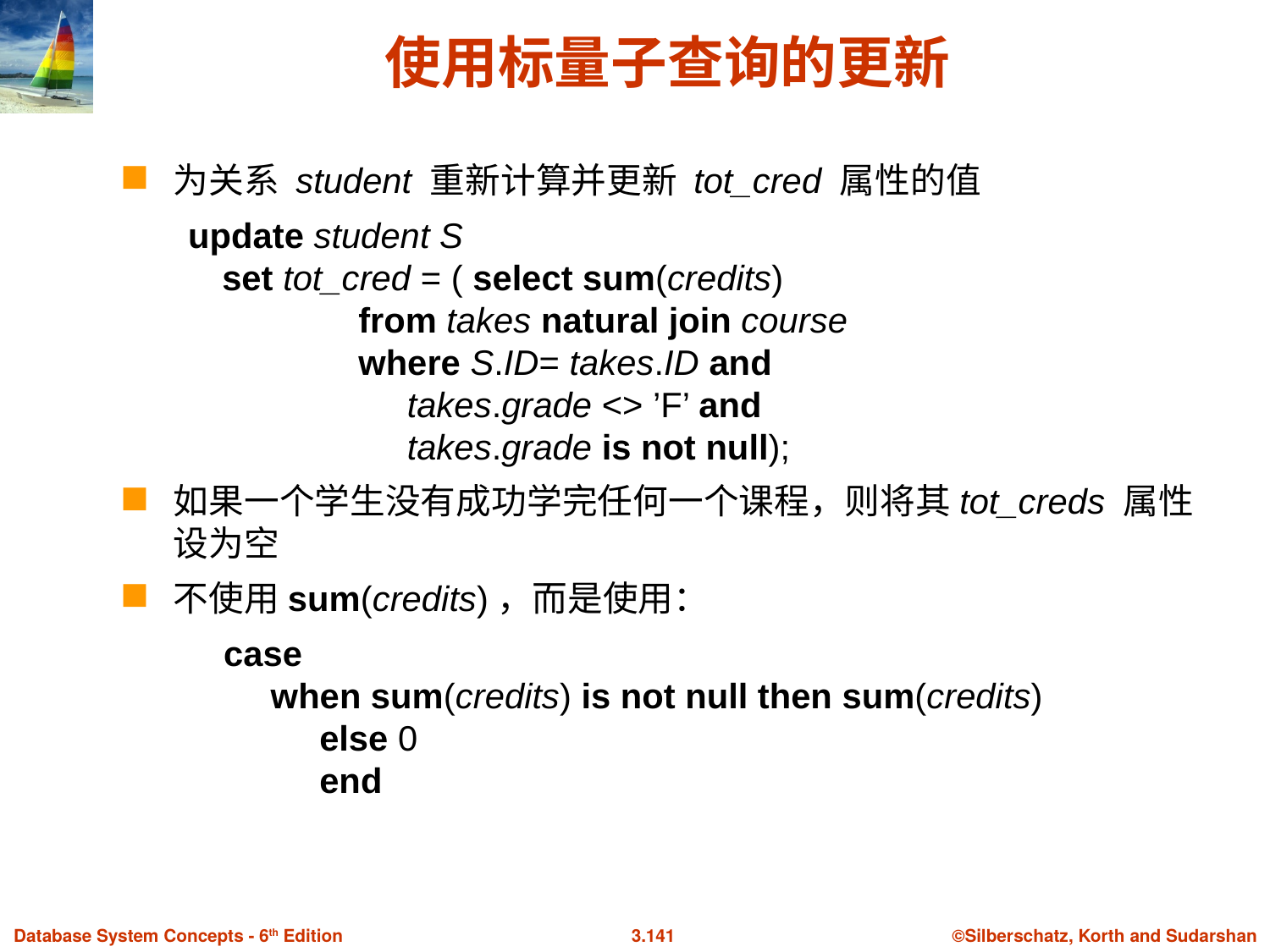

# 使用标量子查询的更新
为关系 student 重新计算并更新 tot_cred 属性的值
       update student S
     set tot_cred = ( select sum(credits)
                   from takes natural join course
                   where S.ID= takes.ID and
                        takes.grade <> ’F’ and
                        takes.grade is not null);
如果一个学生没有成功学完任何一个课程，则将其tot_creds 属性设为空
不使用sum(credits)，而是使用：
           case
          when sum(credits) is not null then sum(credits)
               else 0
               end